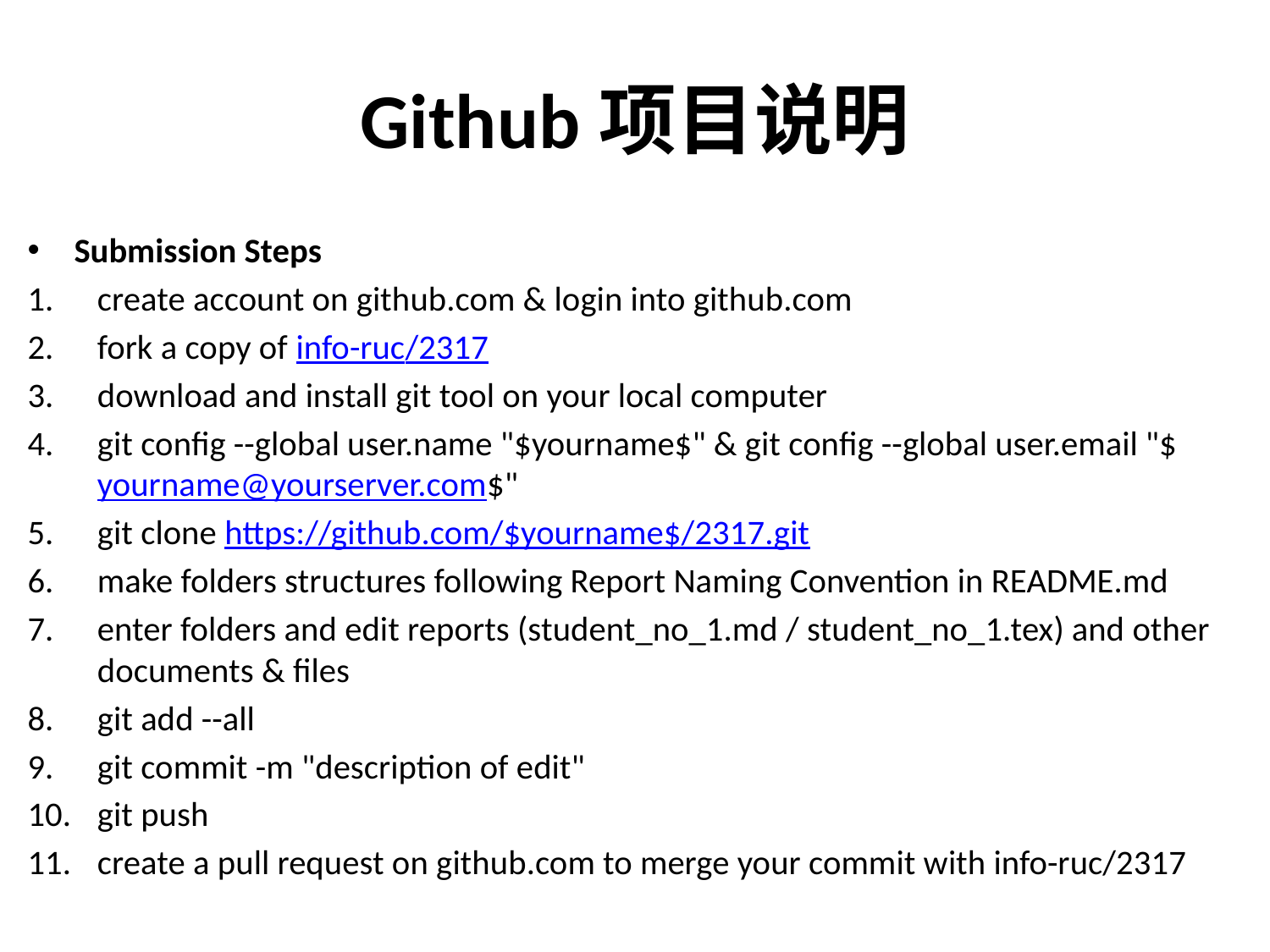

# Github项目说明
Submission Steps
create account on github.com & login into github.com
fork a copy of info-ruc/2317
download and install git tool on your local computer
git config --global user.name "$yourname$" & git config --global user.email "$yourname@yourserver.com$"
git clone https://github.com/$yourname$/2317.git
make folders structures following Report Naming Convention in README.md
enter folders and edit reports (student_no_1.md / student_no_1.tex) and other documents & files
git add --all
git commit -m "description of edit"
git push
create a pull request on github.com to merge your commit with info-ruc/2317